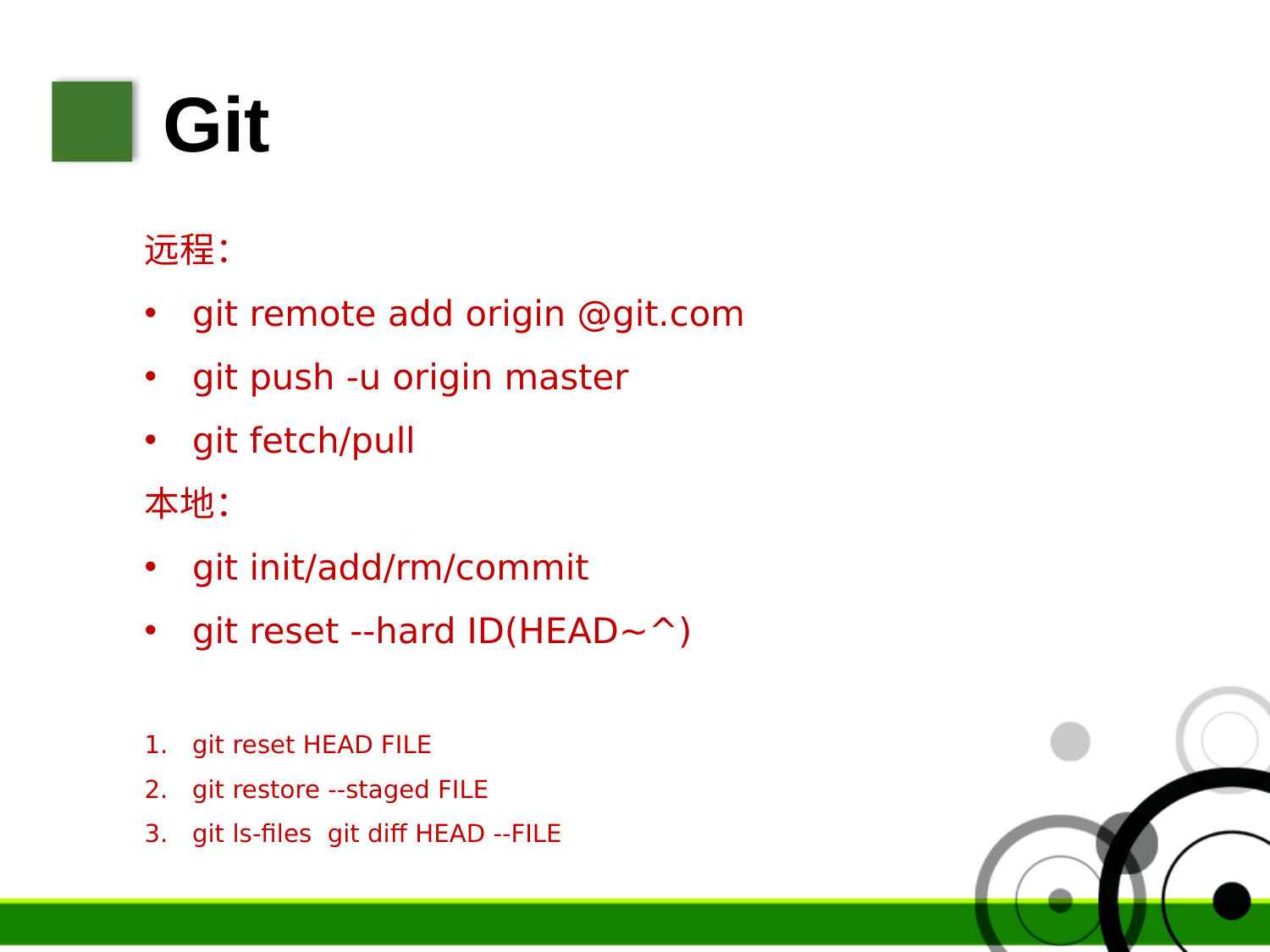

Git

远程：
git remote add origin @git.com
git push -u origin master
git fetch/pull
本地：
git init/add/rm/commit
git reset --hard ID(HEAD~^)

git reset HEAD FILE
git restore --staged FILE
git ls-files  git diff HEAD --FILE